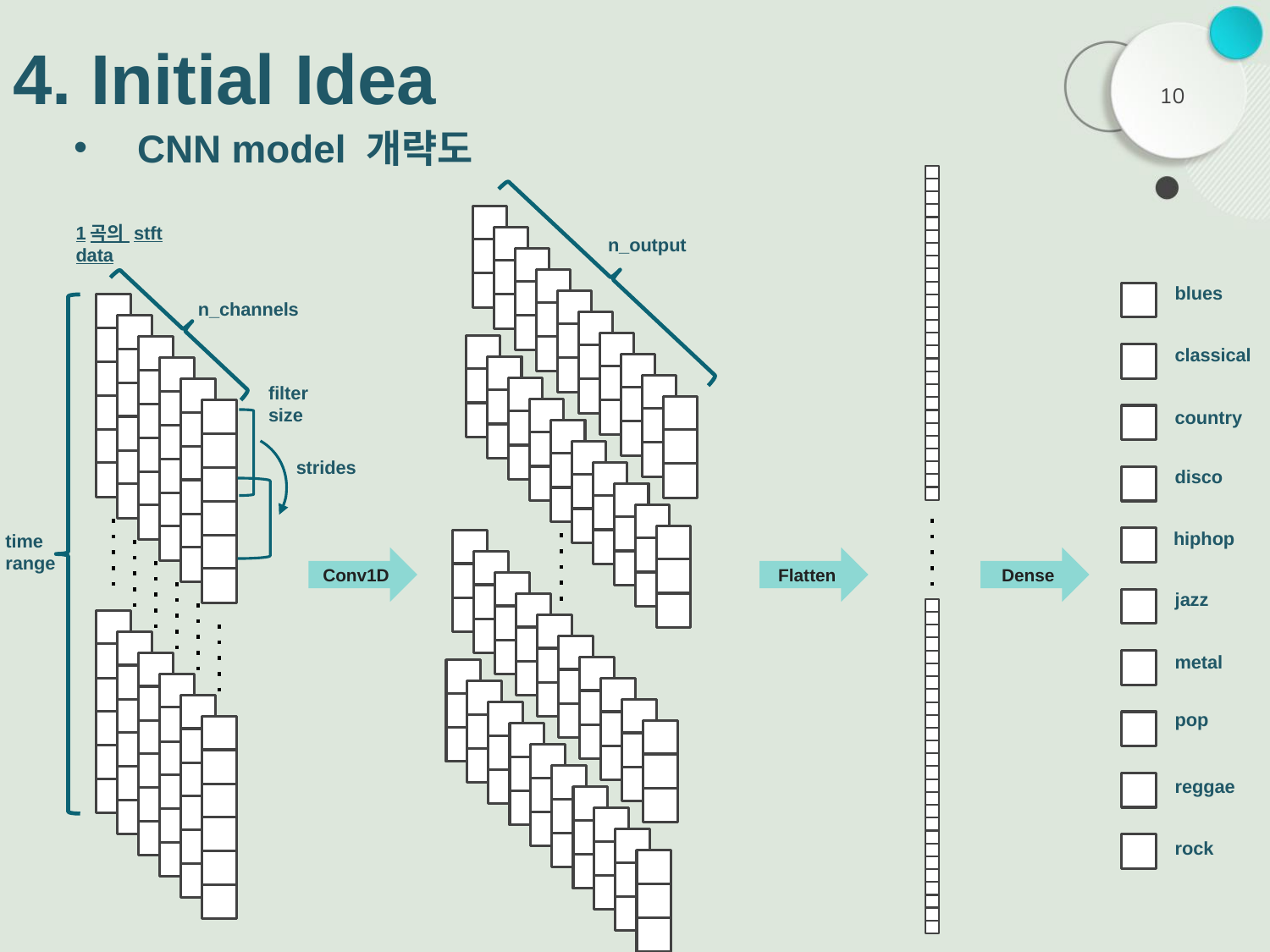

# 4. Initial Idea
CNN model 개략도

1곡의 stft data
n_output
blues

n_channels

classical
filter
size
country
strides
disco
hiphop
time
range
Conv1D
Flatten
Dense
jazz
metal
pop
reggae
rock